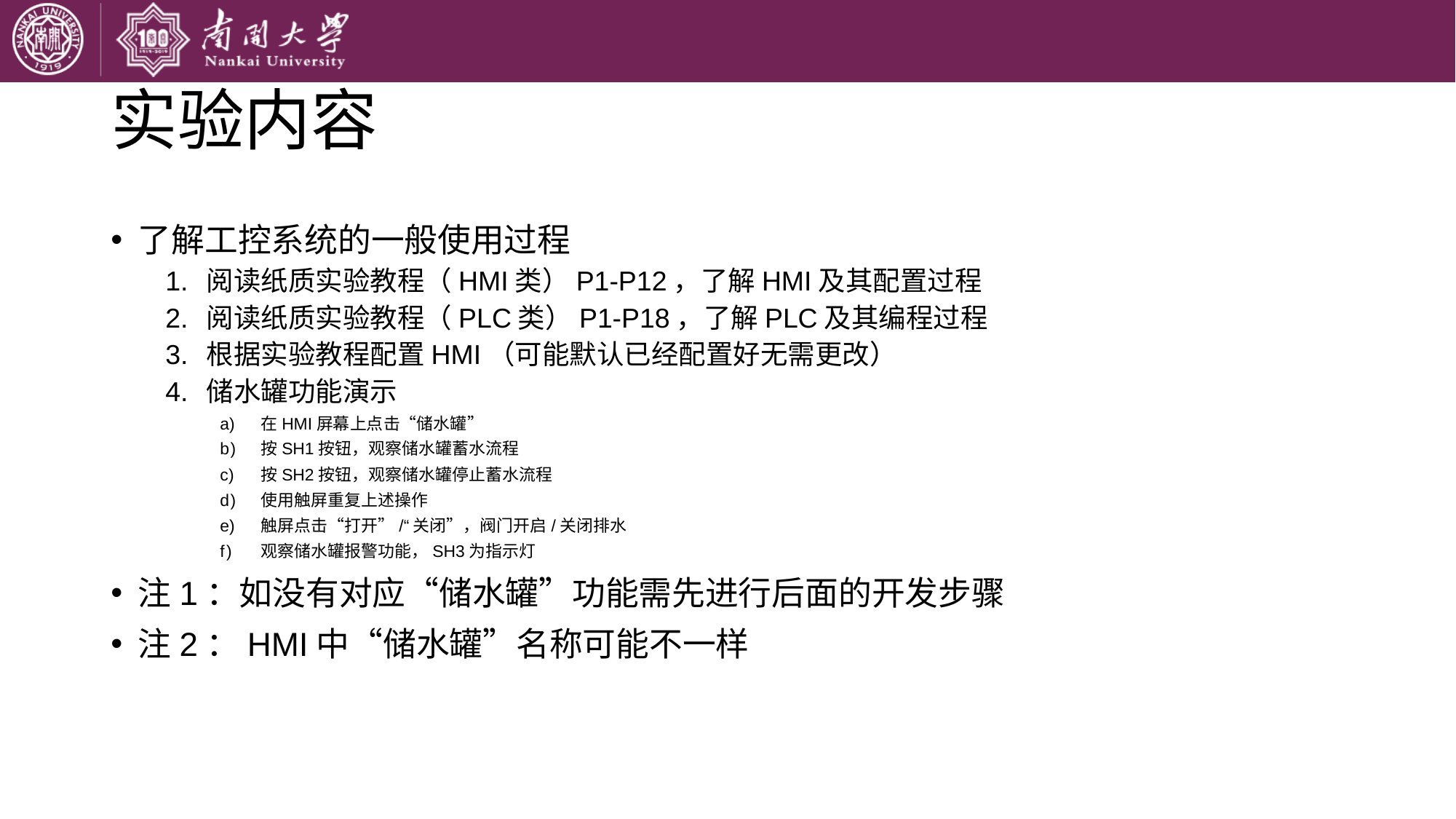

# 实验内容
了解工控系统的一般使用过程
阅读纸质实验教程（HMI类）P1-P12，了解HMI及其配置过程
阅读纸质实验教程（PLC类）P1-P18，了解PLC及其编程过程
根据实验教程配置HMI（可能默认已经配置好无需更改）
储水罐功能演示
在HMI屏幕上点击“储水罐”
按SH1按钮，观察储水罐蓄水流程
按SH2按钮，观察储水罐停止蓄水流程
使用触屏重复上述操作
触屏点击“打开”/“关闭”，阀门开启/关闭排水
观察储水罐报警功能，SH3为指示灯
注1：如没有对应“储水罐”功能需先进行后面的开发步骤
注2：HMI中“储水罐”名称可能不一样